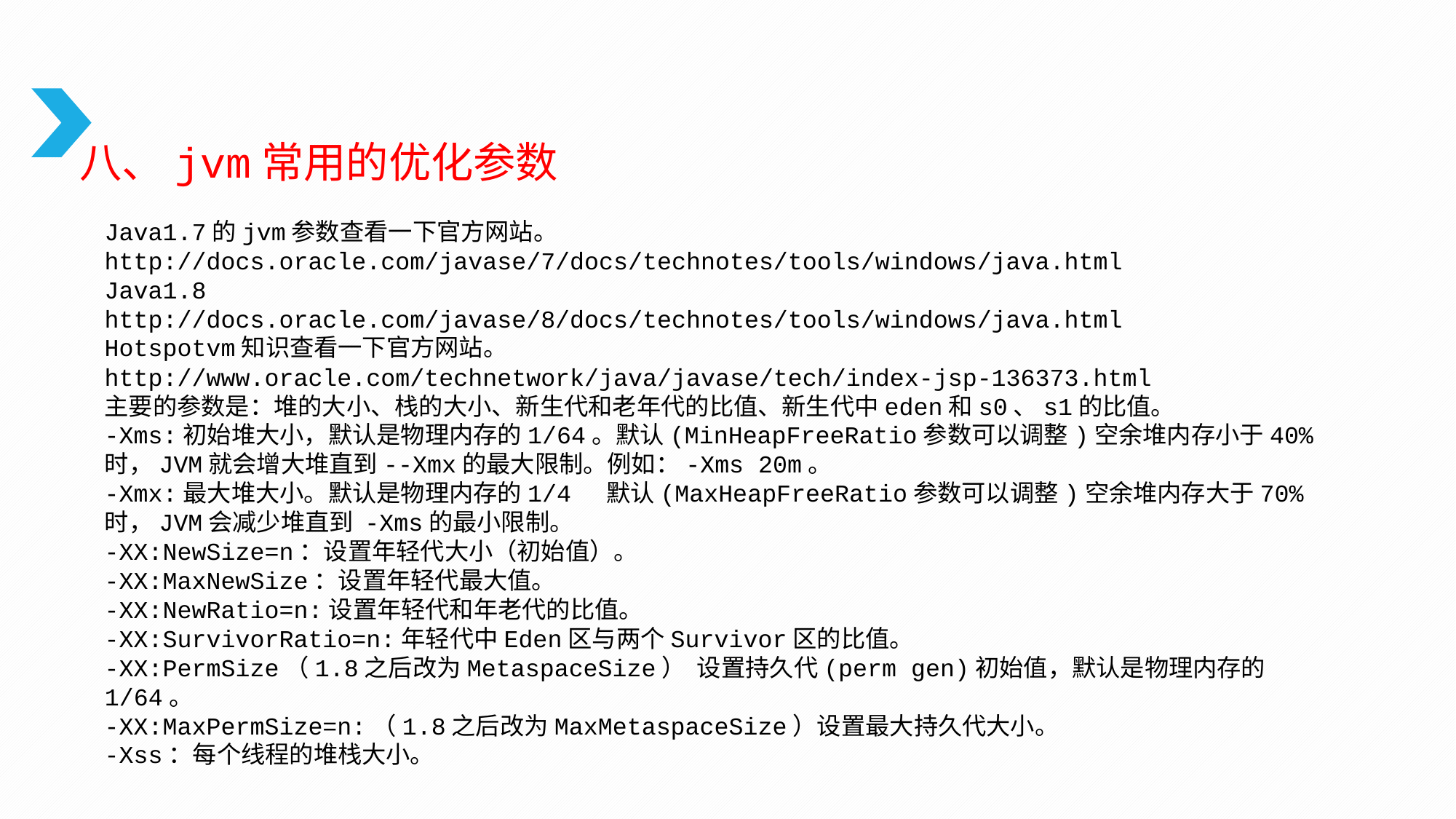

八、jvm常用的优化参数
Java1.7的jvm参数查看一下官方网站。
http://docs.oracle.com/javase/7/docs/technotes/tools/windows/java.html
Java1.8
http://docs.oracle.com/javase/8/docs/technotes/tools/windows/java.html
Hotspotvm知识查看一下官方网站。
http://www.oracle.com/technetwork/java/javase/tech/index-jsp-136373.html
主要的参数是：堆的大小、栈的大小、新生代和老年代的比值、新生代中eden和s0、s1的比值。
-Xms:初始堆大小，默认是物理内存的1/64。默认(MinHeapFreeRatio参数可以调整)空余堆内存小于40%时，JVM就会增大堆直到--Xmx的最大限制。例如：-Xms 20m。
-Xmx:最大堆大小。默认是物理内存的1/4  默认(MaxHeapFreeRatio参数可以调整)空余堆内存大于70%时，JVM会减少堆直到 -Xms的最小限制。
-XX:NewSize=n：设置年轻代大小（初始值）。
-XX:MaxNewSize：设置年轻代最大值。
-XX:NewRatio=n:设置年轻代和年老代的比值。
-XX:SurvivorRatio=n:年轻代中Eden区与两个Survivor区的比值。
-XX:PermSize（1.8之后改为MetaspaceSize）  设置持久代(perm gen)初始值，默认是物理内存的1/64。
-XX:MaxPermSize=n:（1.8之后改为MaxMetaspaceSize）设置最大持久代大小。
-Xss：每个线程的堆栈大小。